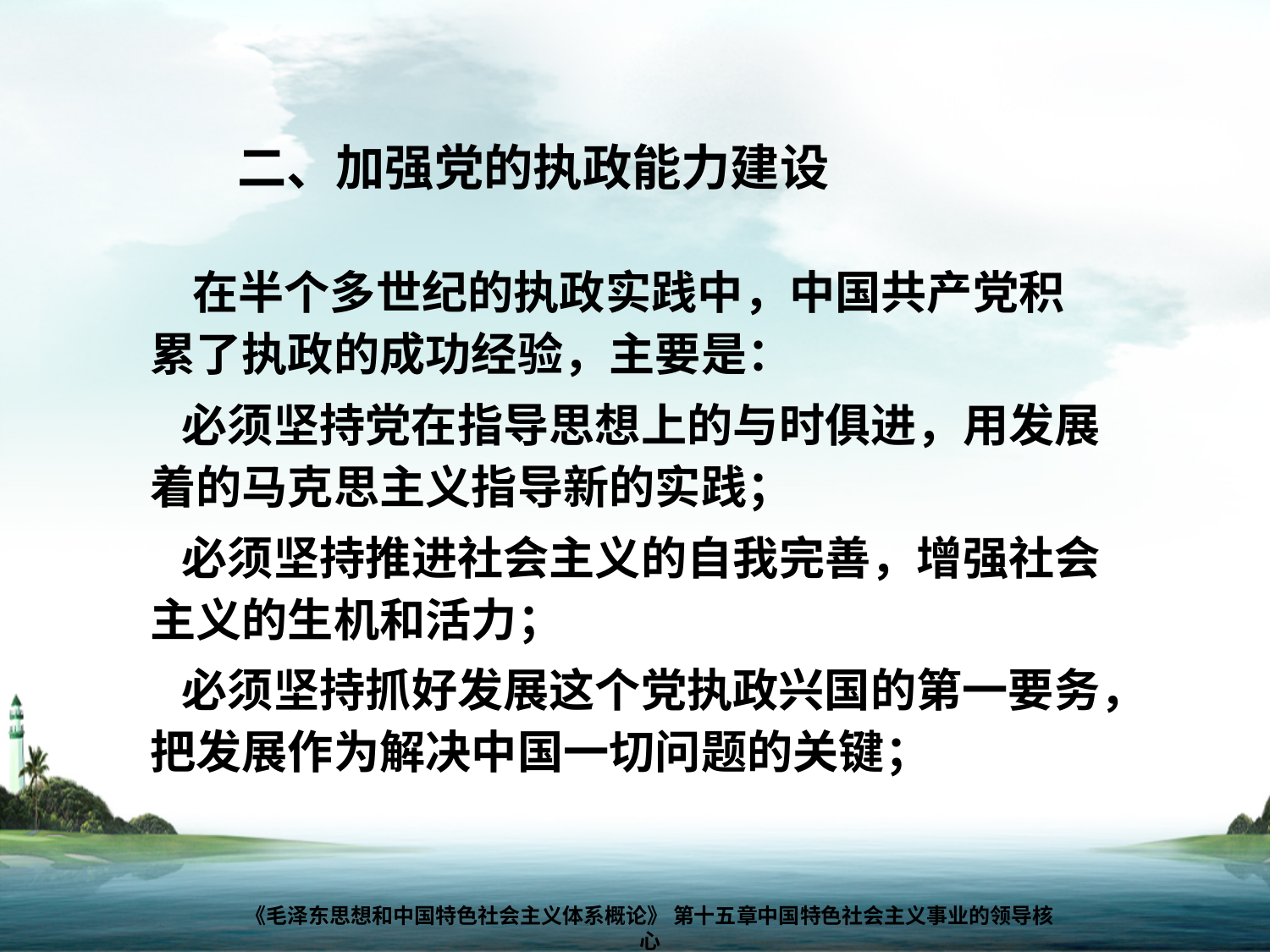

二、加强党的执政能力建设
   在半个多世纪的执政实践中，中国共产党积累了执政的成功经验，主要是：
  必须坚持党在指导思想上的与时俱进，用发展着的马克思主义指导新的实践；
  必须坚持推进社会主义的自我完善，增强社会主义的生机和活力；
  必须坚持抓好发展这个党执政兴国的第一要务，把发展作为解决中国一切问题的关键；
《毛泽东思想和中国特色社会主义体系概论》 第十五章中国特色社会主义事业的领导核心